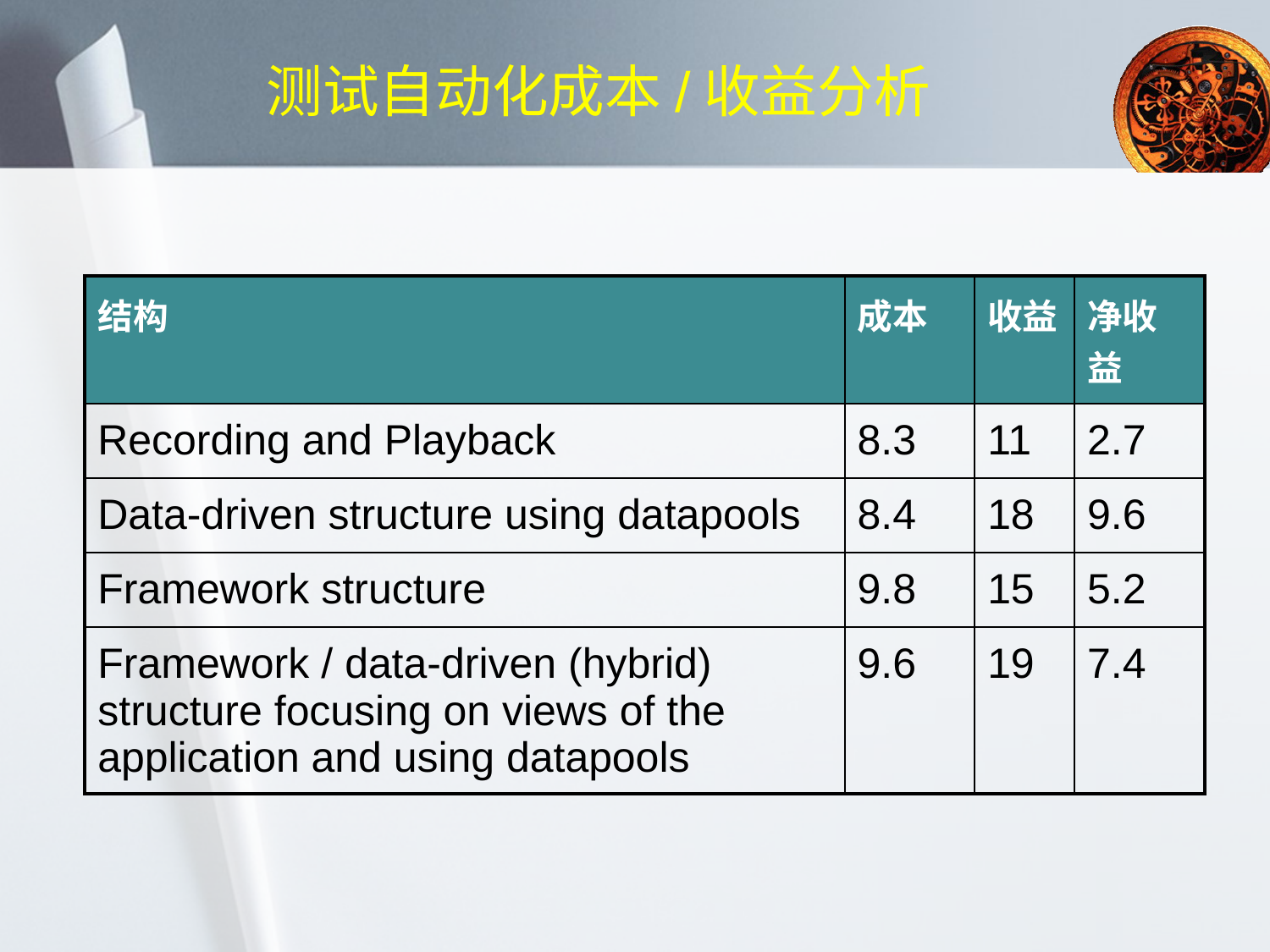

# 测试自动化成本/收益分析
| 结构 | 成本 | 收益 | 净收益 |
| --- | --- | --- | --- |
| Recording and Playback | 8.3 | 11 | 2.7 |
| Data-driven structure using datapools | 8.4 | 18 | 9.6 |
| Framework structure | 9.8 | 15 | 5.2 |
| Framework / data-driven (hybrid) structure focusing on views of the application and using datapools | 9.6 | 19 | 7.4 |